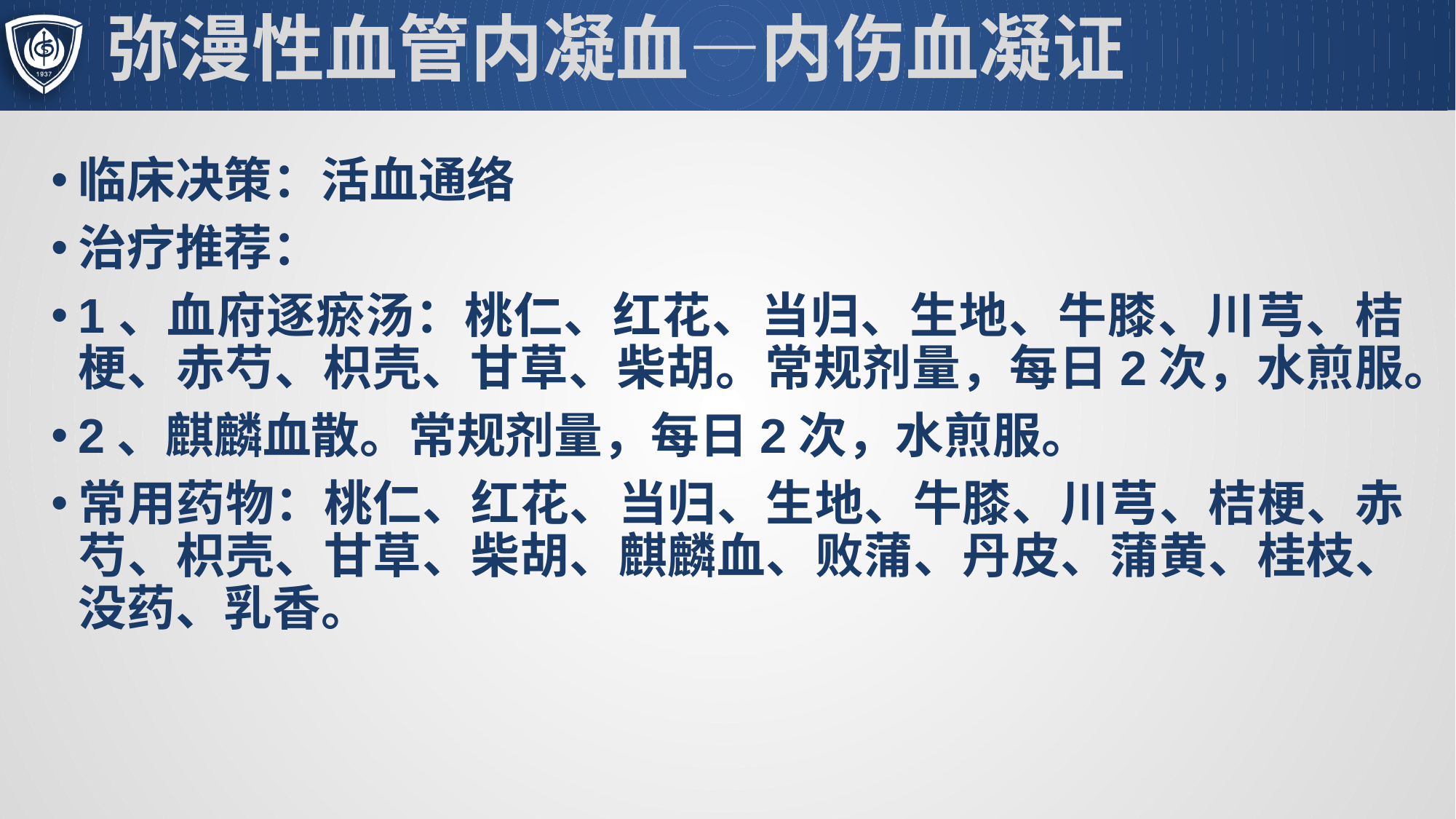

# 弥漫性血管内凝血—内伤血凝证
临床决策：活血通络
治疗推荐：
1、血府逐瘀汤：桃仁、红花、当归、生地、牛膝、川芎、桔梗、赤芍、枳壳、甘草、柴胡。常规剂量，每日2次，水煎服。
2、麒麟血散。常规剂量，每日2次，水煎服。
常用药物：桃仁、红花、当归、生地、牛膝、川芎、桔梗、赤芍、枳壳、甘草、柴胡、麒麟血、败蒲、丹皮、蒲黄、桂枝、没药、乳香。